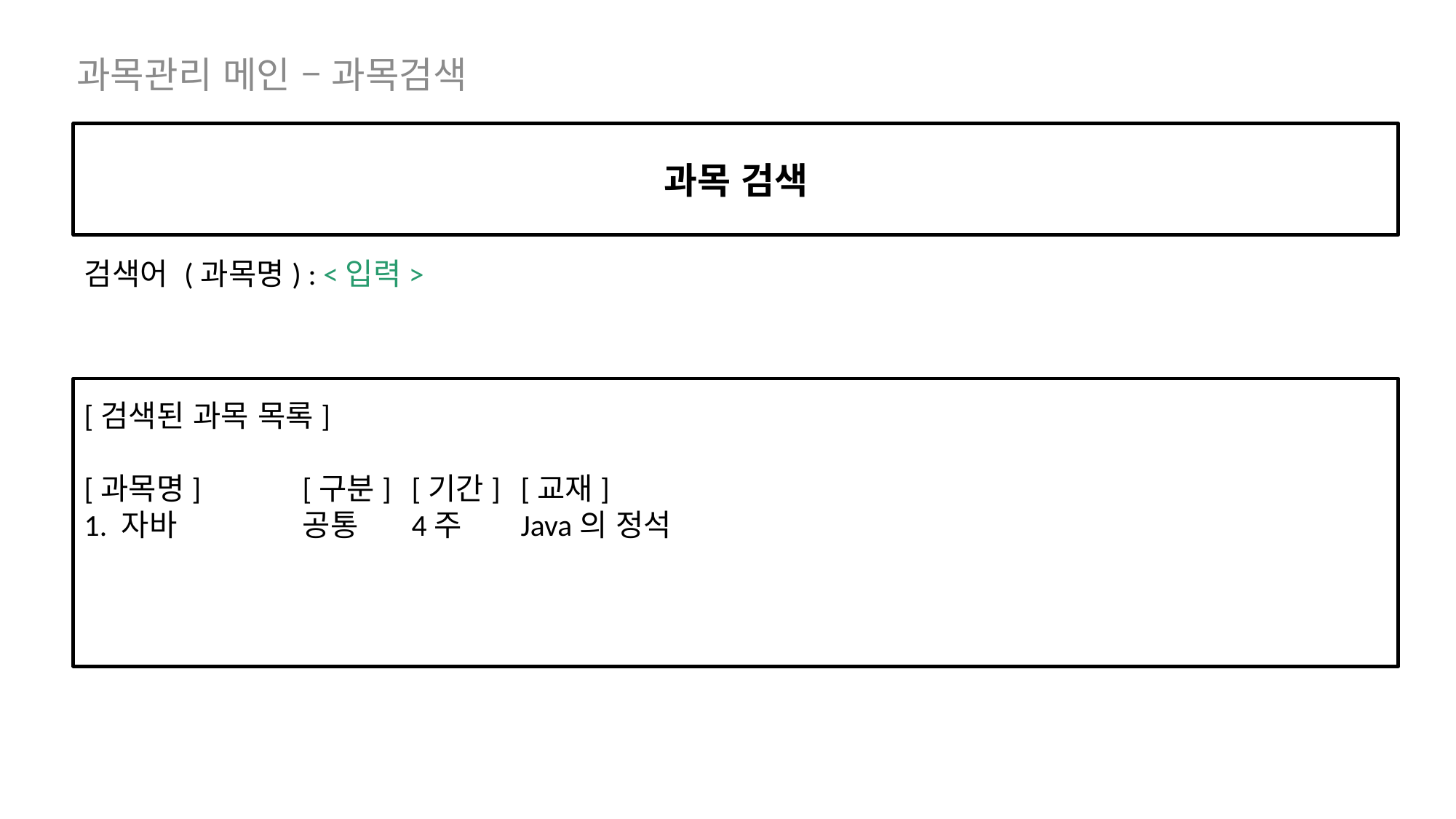

과목관리 메인 – 과목검색
과목 검색
검색어 (과목명) : <입력>
[검색된 과목 목록]

[과목명]	[구분]	[기간]	[교재]
1. 자바 		공통	4주	Java의 정석